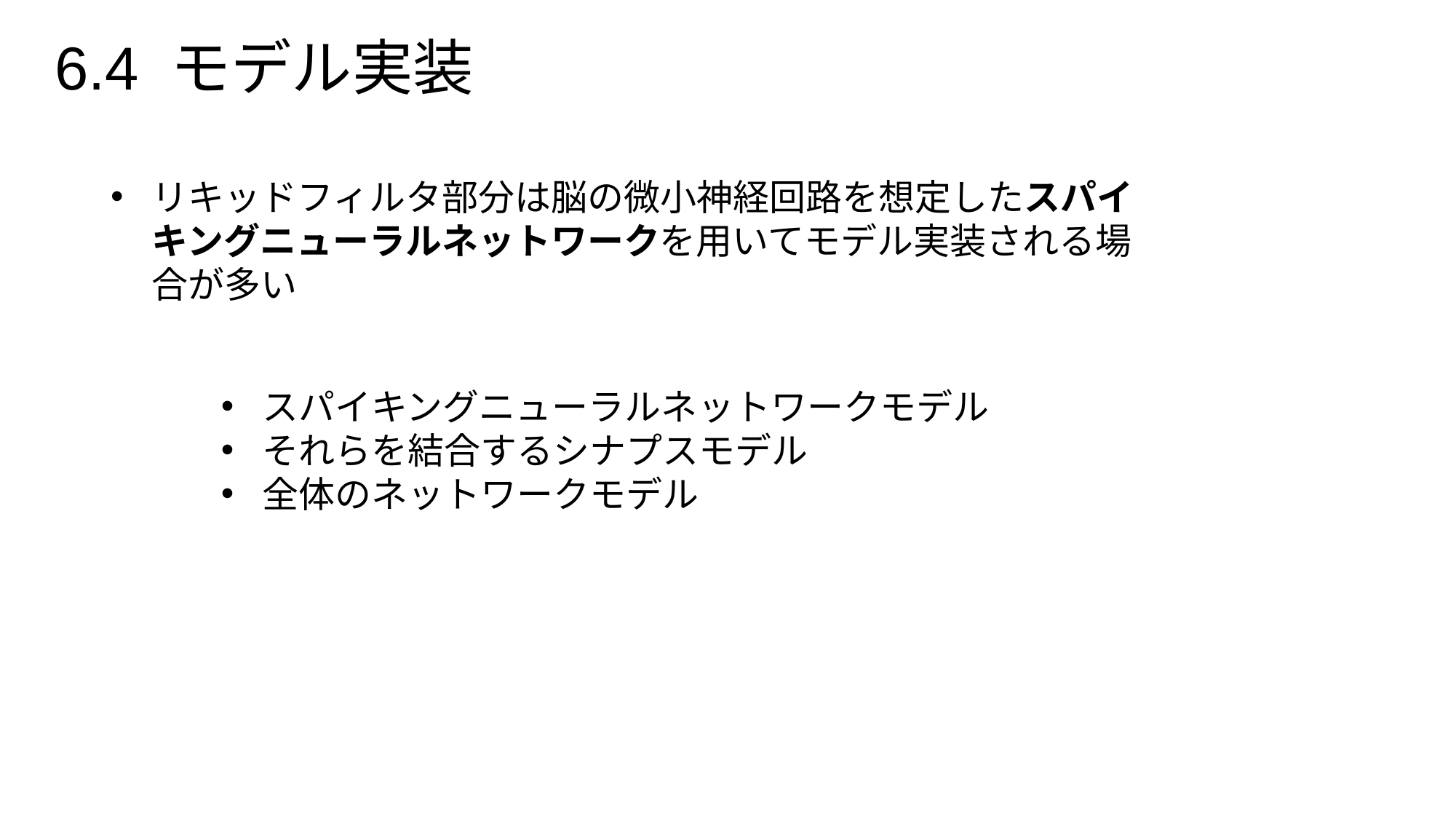

# 6.4 モデル実装
リキッドフィルタ部分は脳の微小神経回路を想定したスパイキングニューラルネットワークを用いてモデル実装される場合が多い
スパイキングニューラルネットワークモデル
それらを結合するシナプスモデル
全体のネットワークモデル